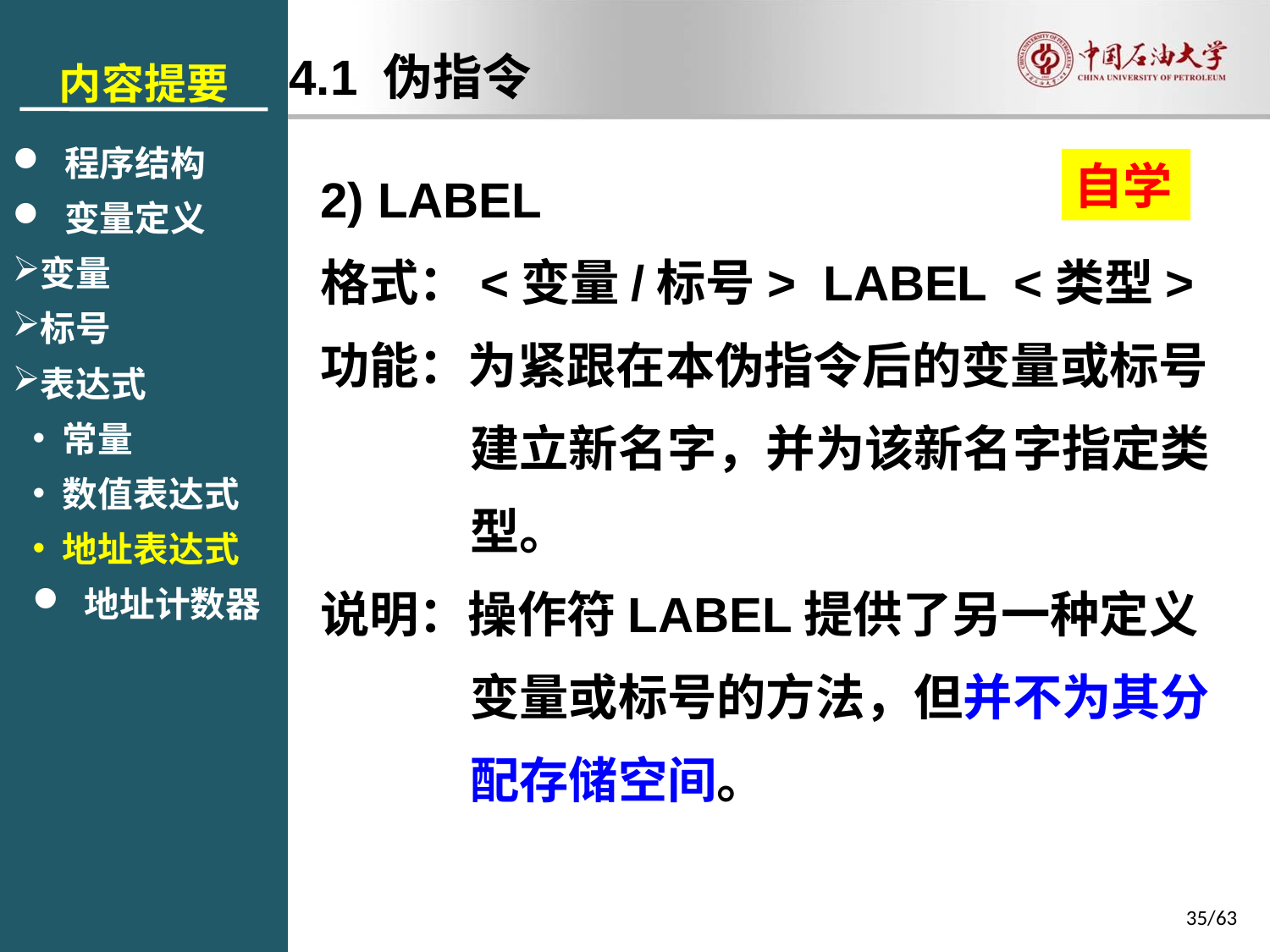

内容提要
 程序结构
 变量定义
变量
标号
表达式
常量
数值表达式
地址表达式
 地址计数器
4.1 伪指令
2) LABEL
格式：<变量/标号>  LABEL  <类型>
功能：为紧跟在本伪指令后的变量或标号建立新名字，并为该新名字指定类型。
说明：操作符LABEL提供了另一种定义变量或标号的方法，但并不为其分配存储空间。
自学
35/63